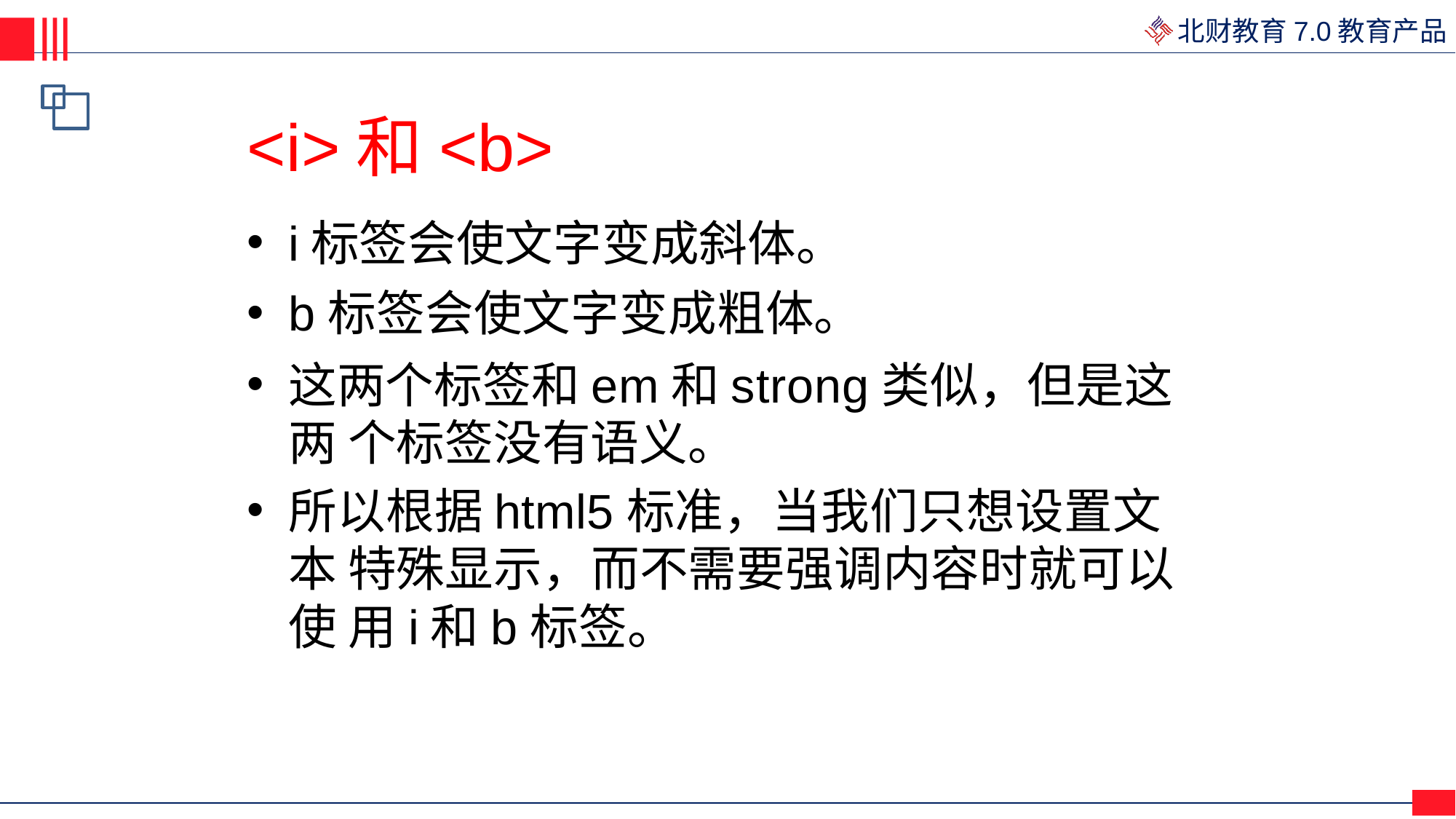

# <i>和<b>
i标签会使文字变成斜体。
b标签会使文字变成粗体。
这两个标签和em和strong类似，但是这两 个标签没有语义。
所以根据html5标准，当我们只想设置文本 特殊显示，而不需要强调内容时就可以使 用i和b标签。